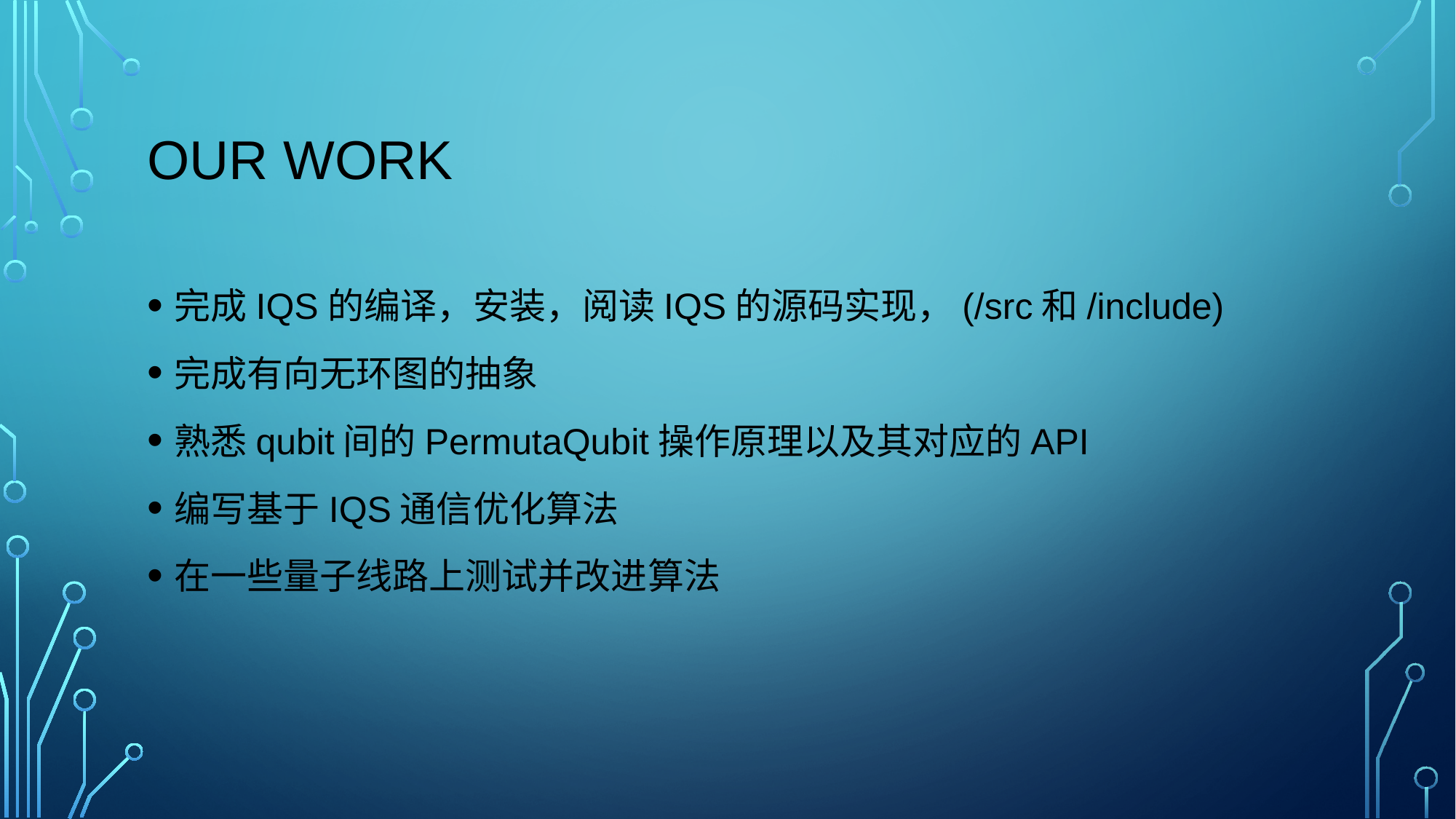

# Our WORK
完成IQS的编译，安装，阅读IQS的源码实现，(/src和/include)
完成有向无环图的抽象
熟悉qubit间的PermutaQubit操作原理以及其对应的API
编写基于IQS通信优化算法
在一些量子线路上测试并改进算法